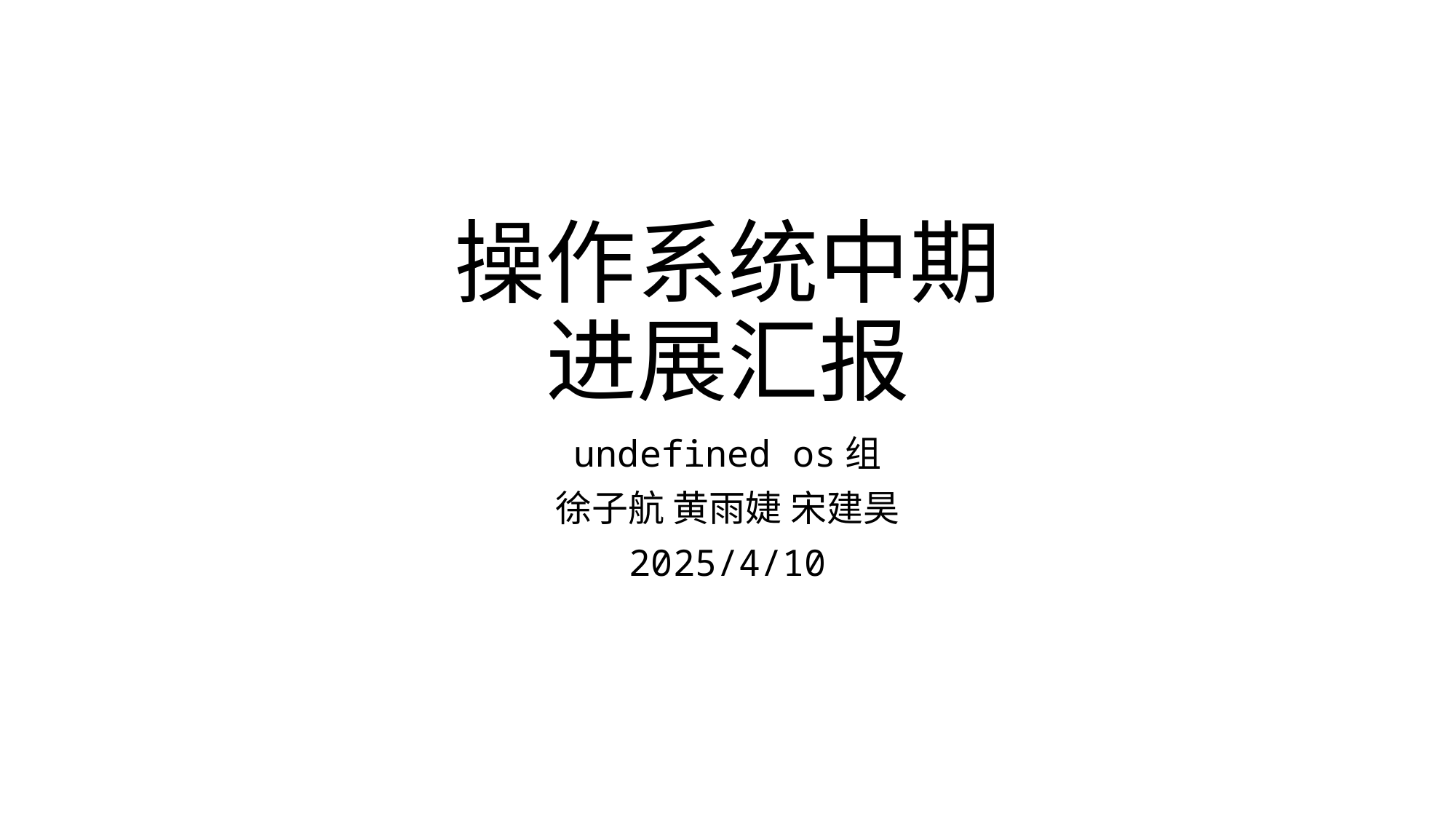

# 操作系统中期 进展汇报
undefined os组
徐子航 黄雨婕 宋建昊
2025/4/10